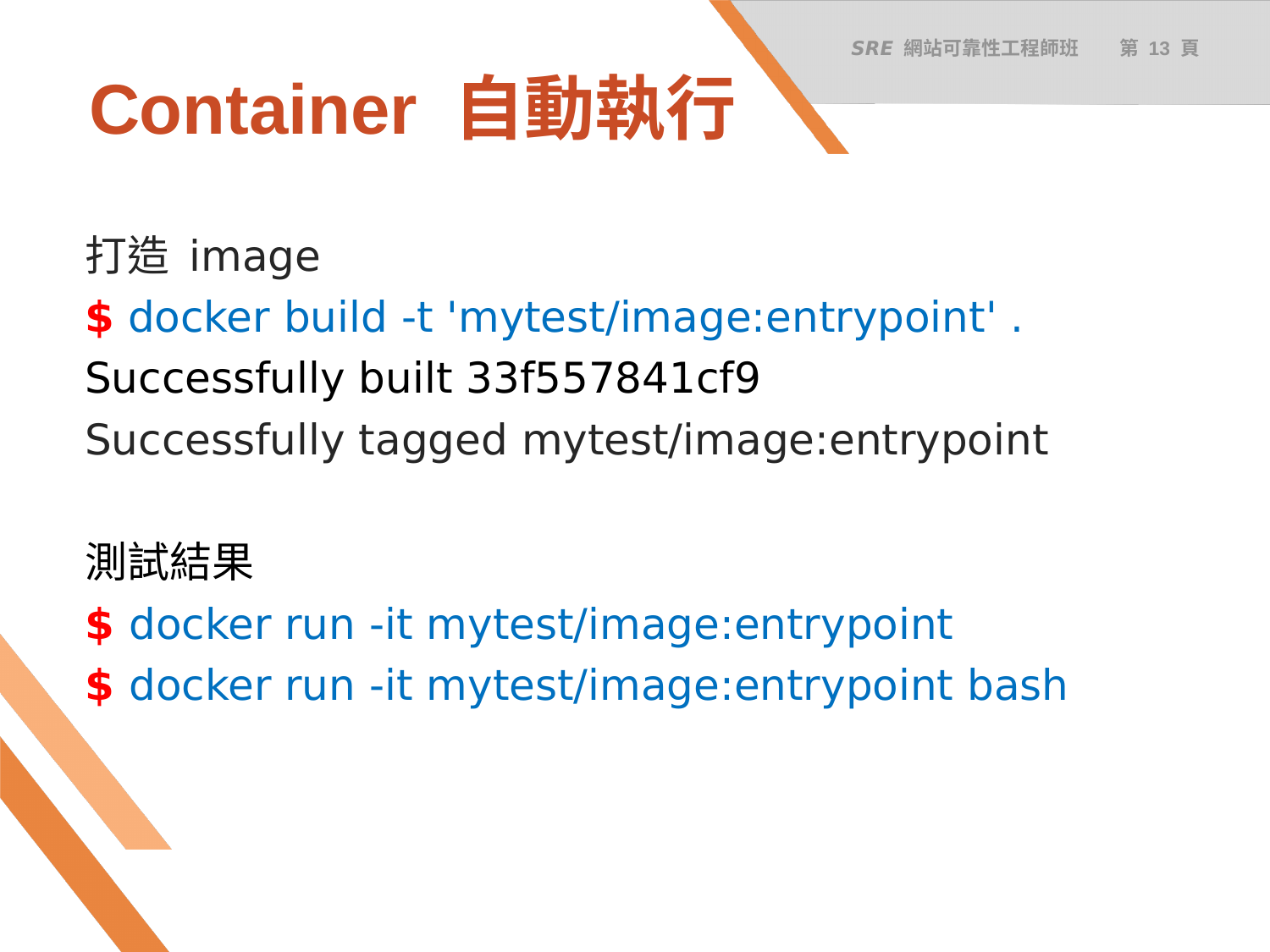

SRE 網站可靠性工程師班
第 13 頁
# Container 自動執行
打造 image
$ docker build -t 'mytest/image:entrypoint' .
Successfully built 33f557841cf9
Successfully tagged mytest/image:entrypoint

測試結果
$ docker run -it mytest/image:entrypoint
$ docker run -it mytest/image:entrypoint bash